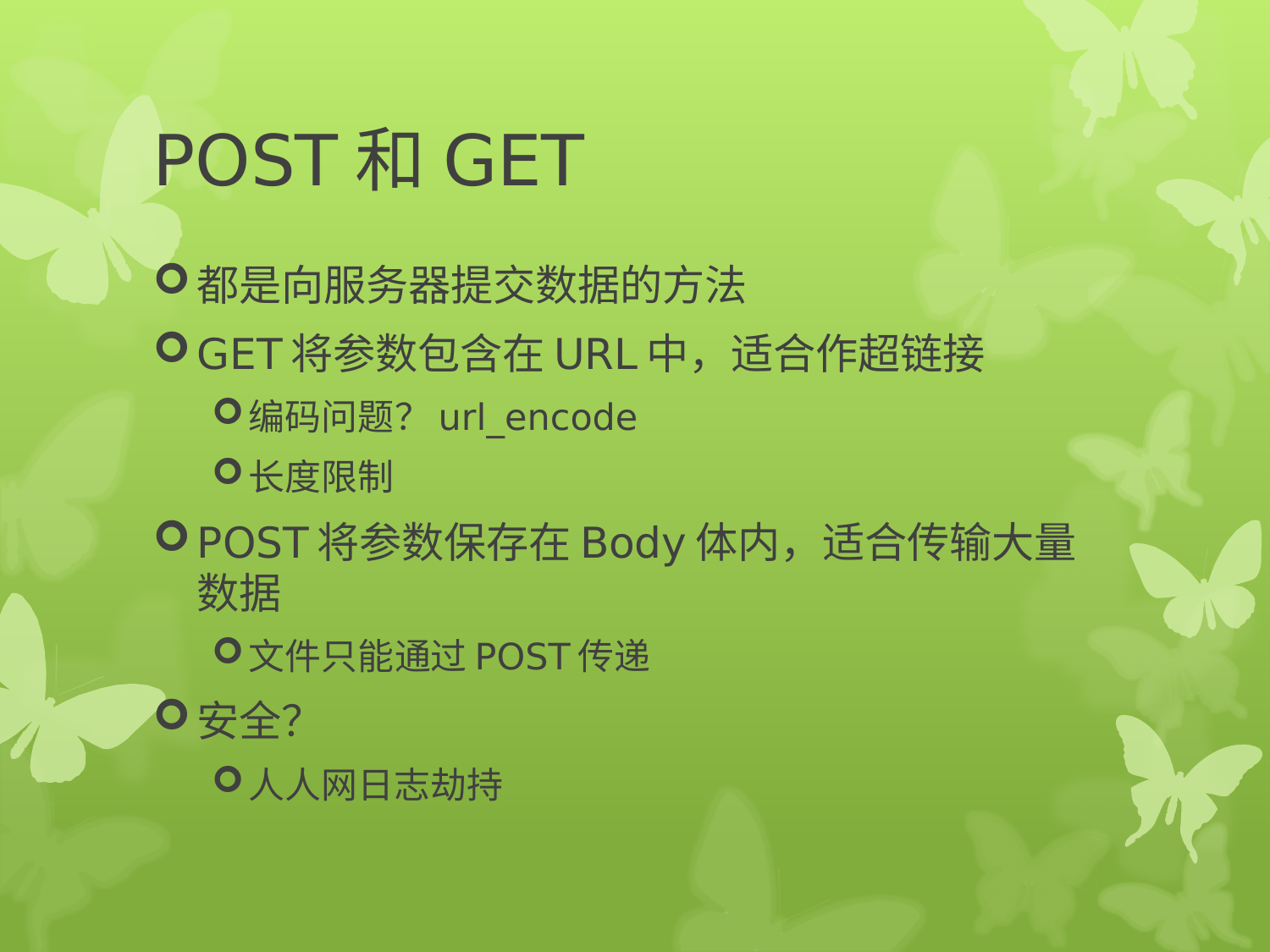

# POST和GET
都是向服务器提交数据的方法
GET将参数包含在URL中，适合作超链接
编码问题？url_encode
长度限制
POST将参数保存在Body体内，适合传输大量数据
文件只能通过POST传递
安全？
人人网日志劫持